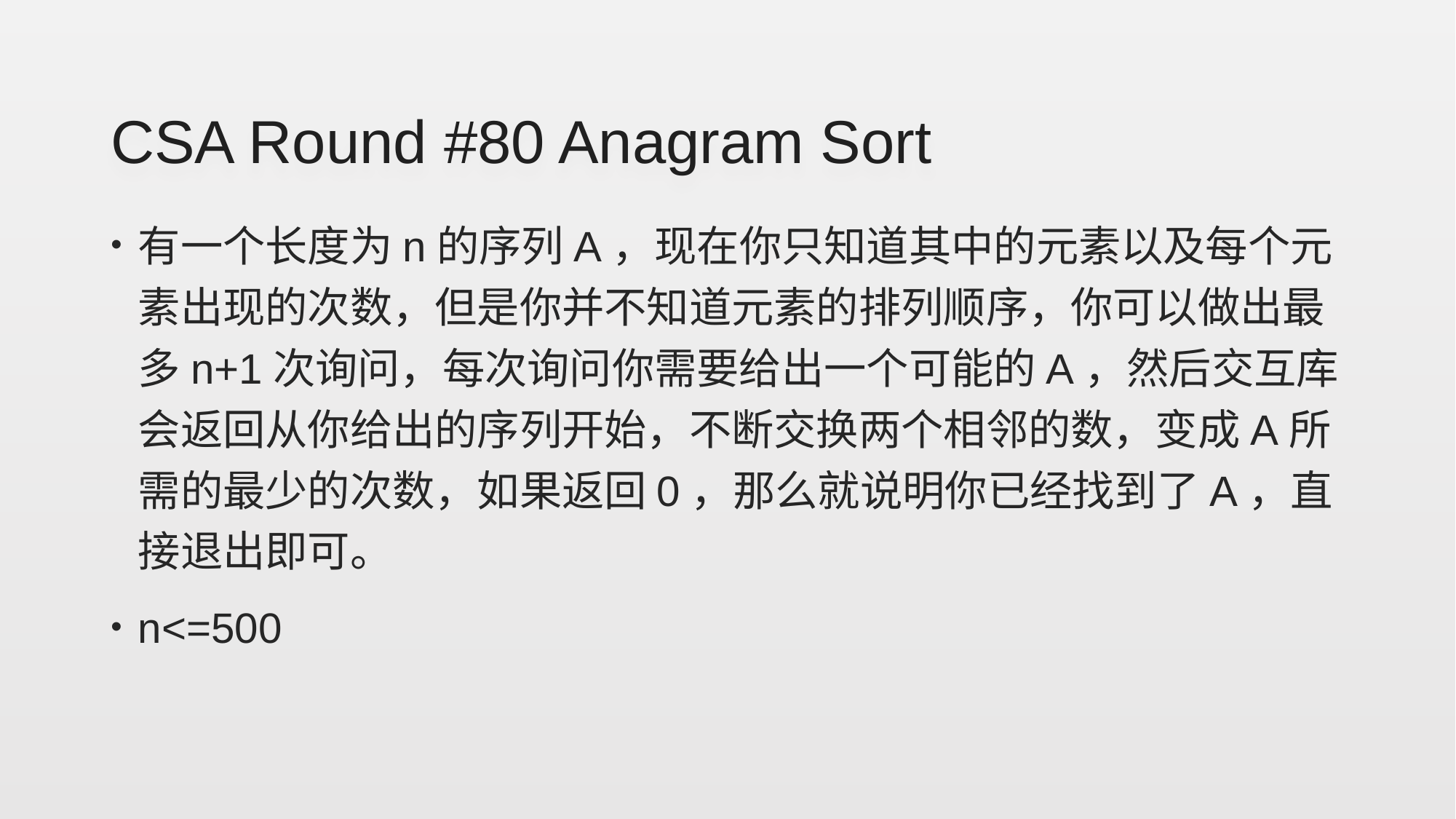

# CSA Round #80 Anagram Sort
有一个长度为n的序列A，现在你只知道其中的元素以及每个元素出现的次数，但是你并不知道元素的排列顺序，你可以做出最多n+1次询问，每次询问你需要给出一个可能的A，然后交互库会返回从你给出的序列开始，不断交换两个相邻的数，变成A所需的最少的次数，如果返回0，那么就说明你已经找到了A，直接退出即可。
n<=500